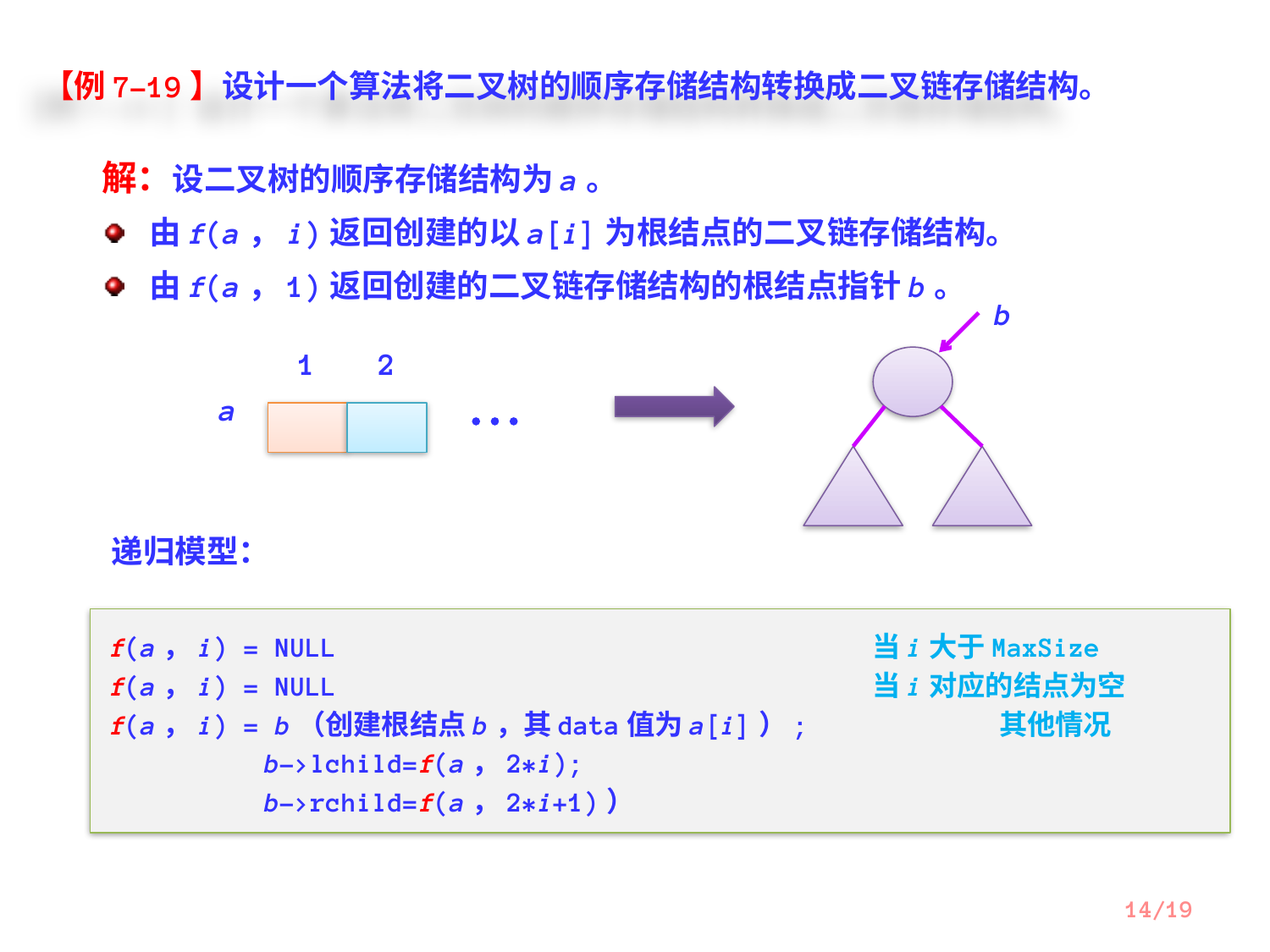

【例7-19】设计一个算法将二叉树的顺序存储结构转换成二叉链存储结构。
解：设二叉树的顺序存储结构为a。
由f(a，i)返回创建的以a[i]为根结点的二叉链存储结构。
由f(a，1)返回创建的二叉链存储结构的根结点指针b。
b

1
2
…
a

递归模型：
f(a，i) = NULL					当i大于MaxSize
f(a，i) = NULL					当i对应的结点为空
f(a，i) = b（创建根结点b，其data值为a[i]）;		其他情况
          b->lchild=f(a，2*i);
          b->rchild=f(a，2*i+1)）
14/19